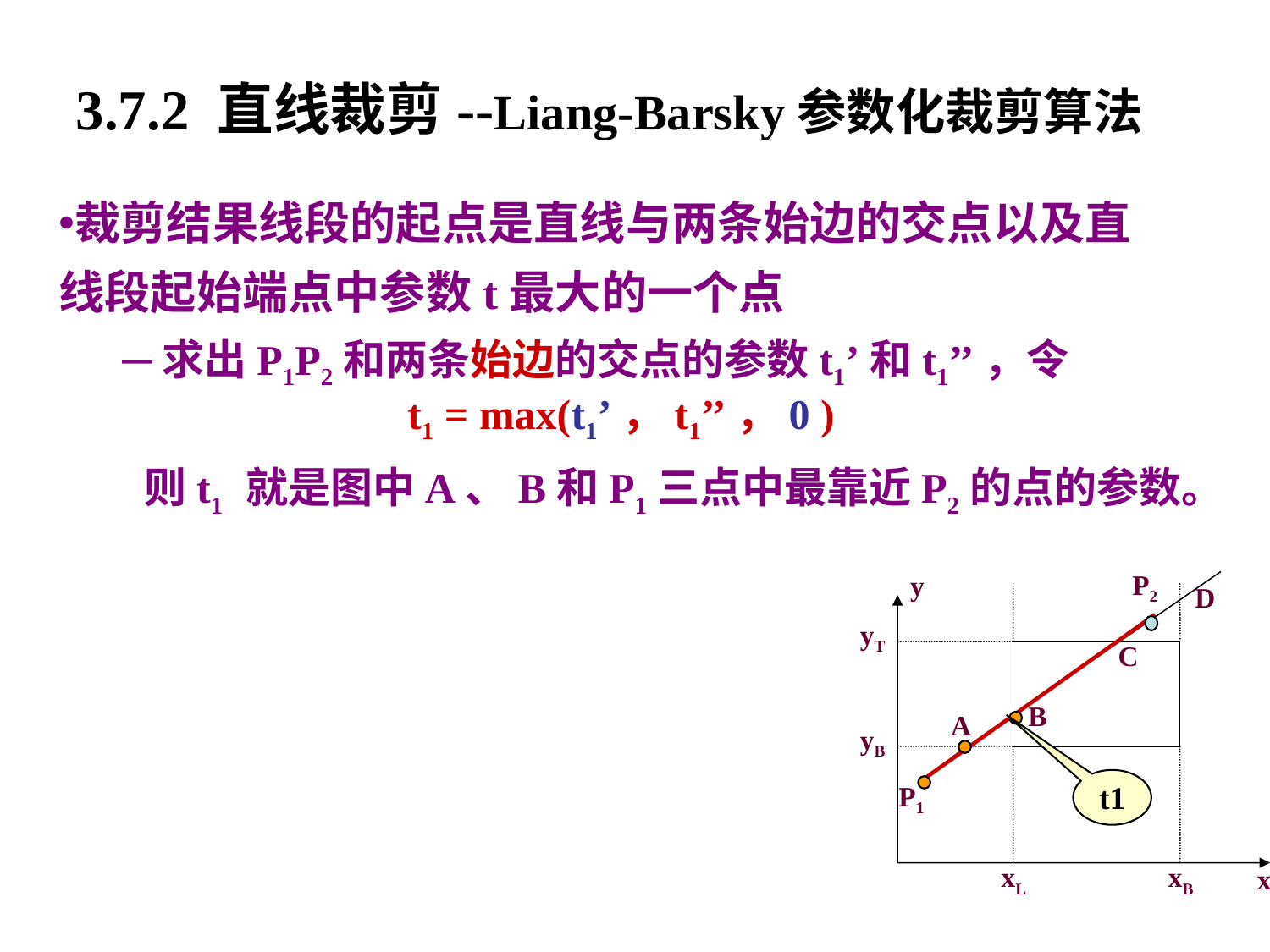

3.7.2 直线裁剪--Liang-Barsky参数化裁剪算法
裁剪结果线段的起点是直线与两条始边的交点以及直线段起始端点中参数t最大的一个点
求出P1P2和两条始边的交点的参数t1’和t1’’，令
t1 = max(t1’，t1’’，0 )
         则t1  就是图中A、B和P1三点中最靠近P2的点的参数。
P2
y

D

yT
C

B
A
yB

P1
xL
xB

t1

x